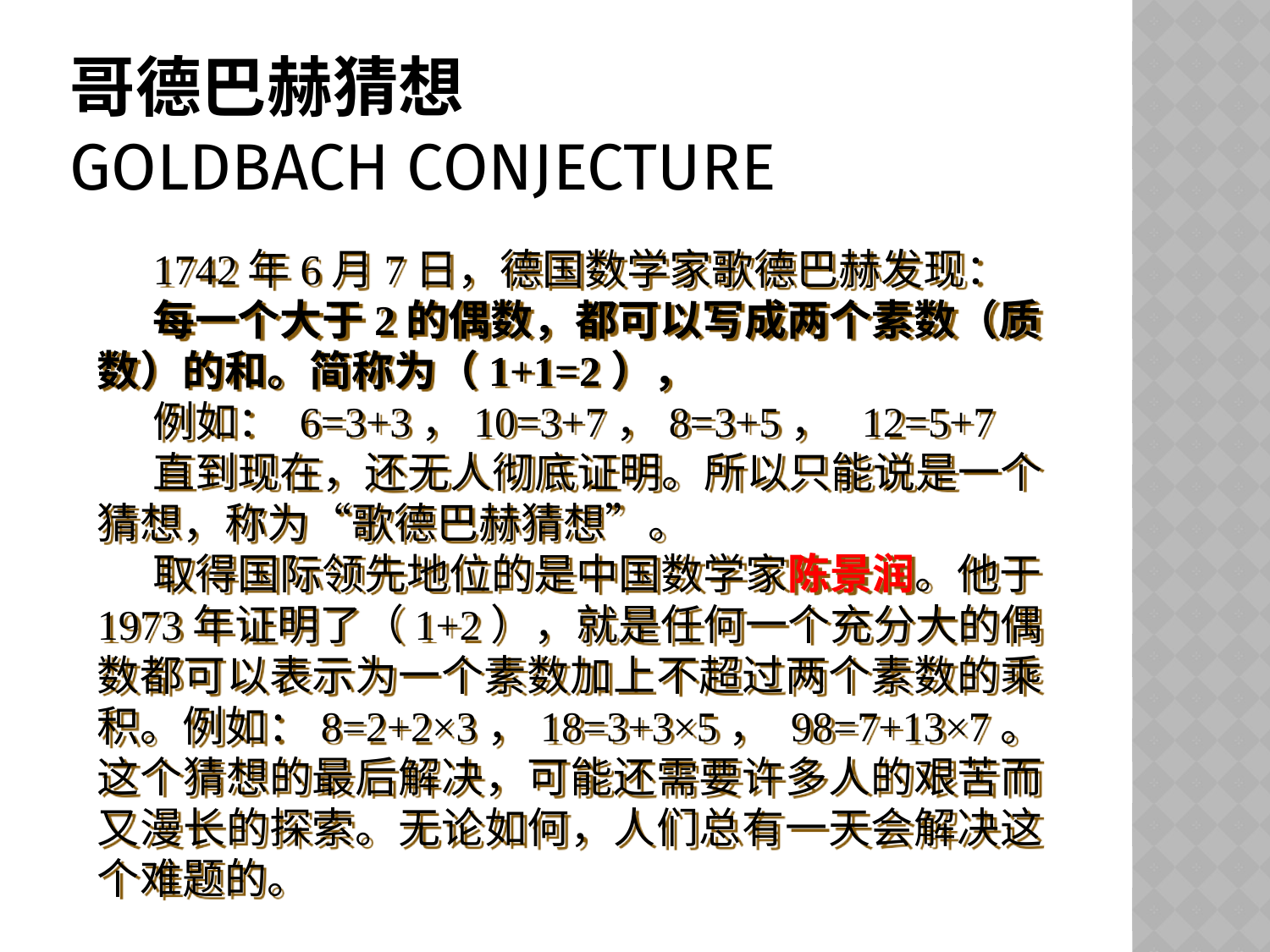

# 哥德巴赫猜想 Goldbach Conjecture
1742年6月7日，德国数学家歌德巴赫发现：
每一个大于2的偶数，都可以写成两个素数（质数）的和。简称为（1+1=2），
例如： 6=3+3，10=3+7，8=3+5，  12=5+7
直到现在，还无人彻底证明。所以只能说是一个猜想，称为“歌德巴赫猜想”。
取得国际领先地位的是中国数学家陈景润。他于1973年证明了（1+2），就是任何一个充分大的偶数都可以表示为一个素数加上不超过两个素数的乘积。例如：8=2+2×3，18=3+3×5， 98=7+13×7。这个猜想的最后解决，可能还需要许多人的艰苦而又漫长的探索。无论如何，人们总有一天会解决这个难题的。